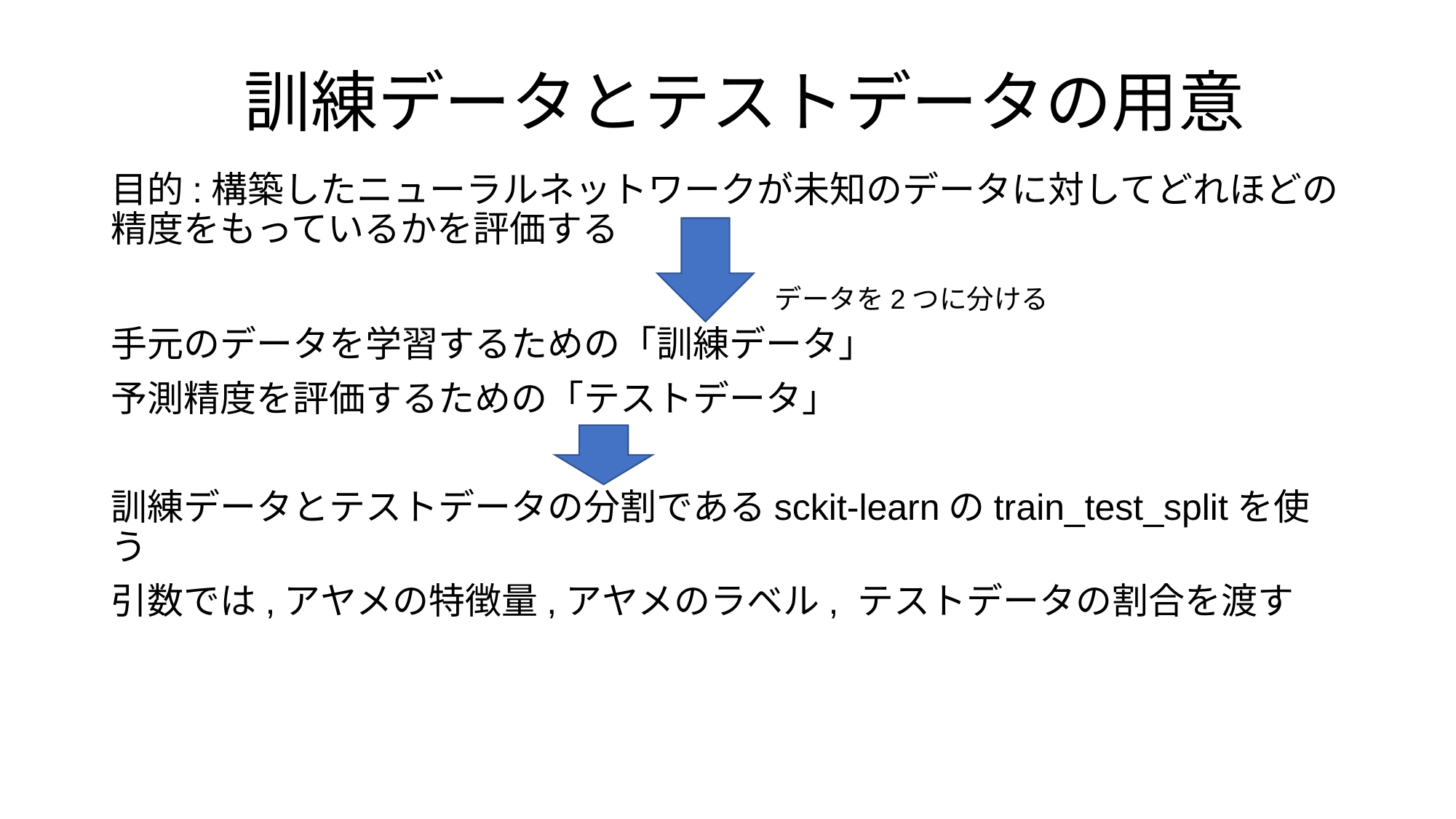

# 訓練データとテストデータの用意
目的:構築したニューラルネットワークが未知のデータに対してどれほどの精度をもっているかを評価する

手元のデータを学習するための「訓練データ」
予測精度を評価するための「テストデータ」

訓練データとテストデータの分割であるsckit-learnのtrain_test_splitを使う
引数では,アヤメの特徴量,アヤメのラベル, テストデータの割合を渡す

データを2つに分ける